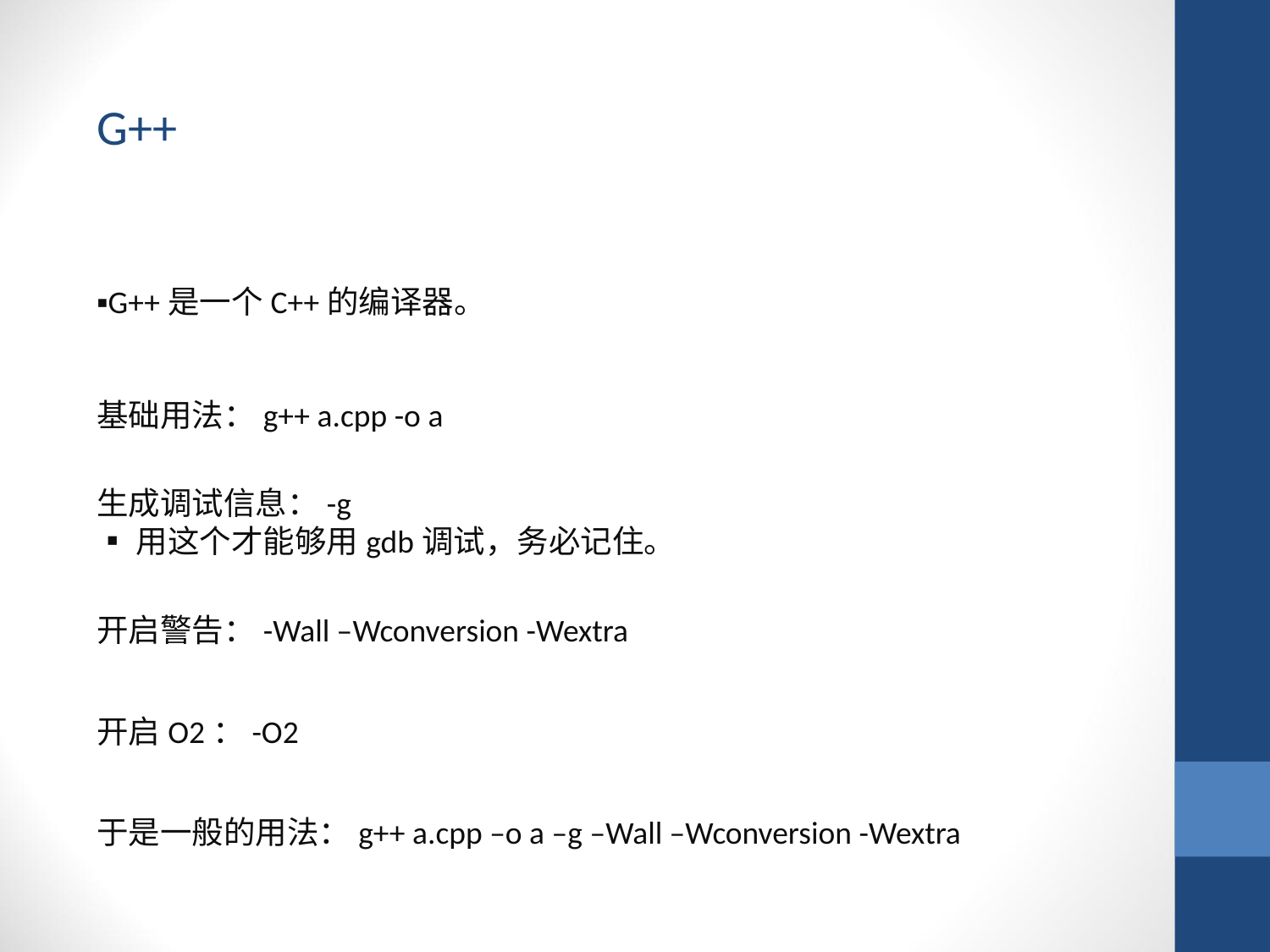

G++
▪G++是一个C++的编译器。
基础用法：g++ a.cpp -o a
生成调试信息：-g
▪用这个才能够用gdb调试，务必记住。
开启警告：-Wall –Wconversion -Wextra
开启O2：-O2
于是一般的用法：g++ a.cpp –o a –g –Wall –Wconversion -Wextra